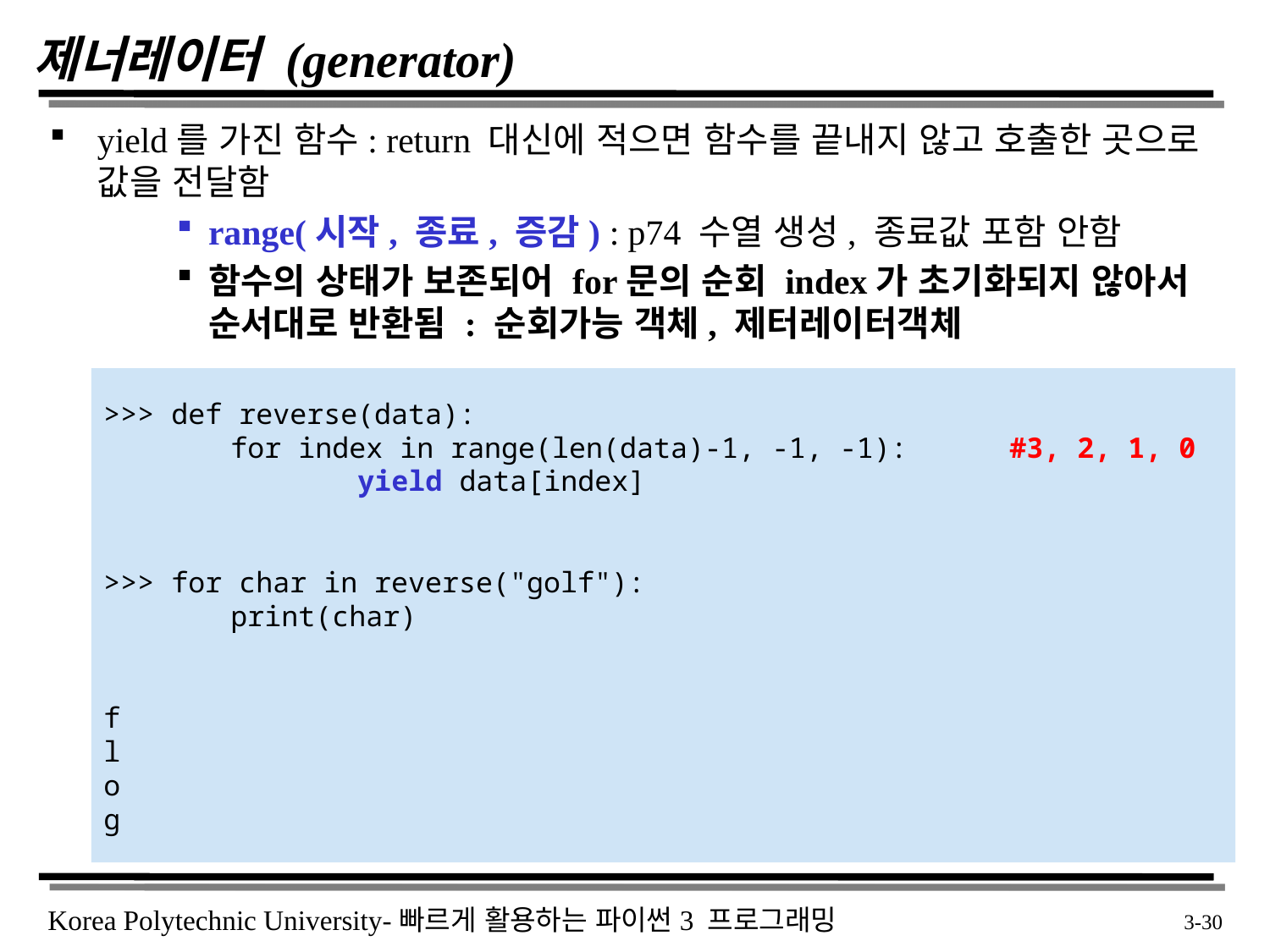

# 제너레이터 (generator)
yield를 가진 함수: return 대신에 적으면 함수를 끝내지 않고 호출한 곳으로 값을 전달함
range(시작, 종료, 증감) : p74 수열 생성, 종료값 포함 안함
함수의 상태가 보존되어 for문의 순회 index가 초기화되지 않아서 순서대로 반환됨 : 순회가능 객체, 제터레이터객체
>>> def reverse(data):
	for index in range(len(data)-1, -1, -1):	 #3, 2, 1, 0
		yield data[index]

>>> for char in reverse("golf"):
	print(char)

f
l
o
g
 3-30